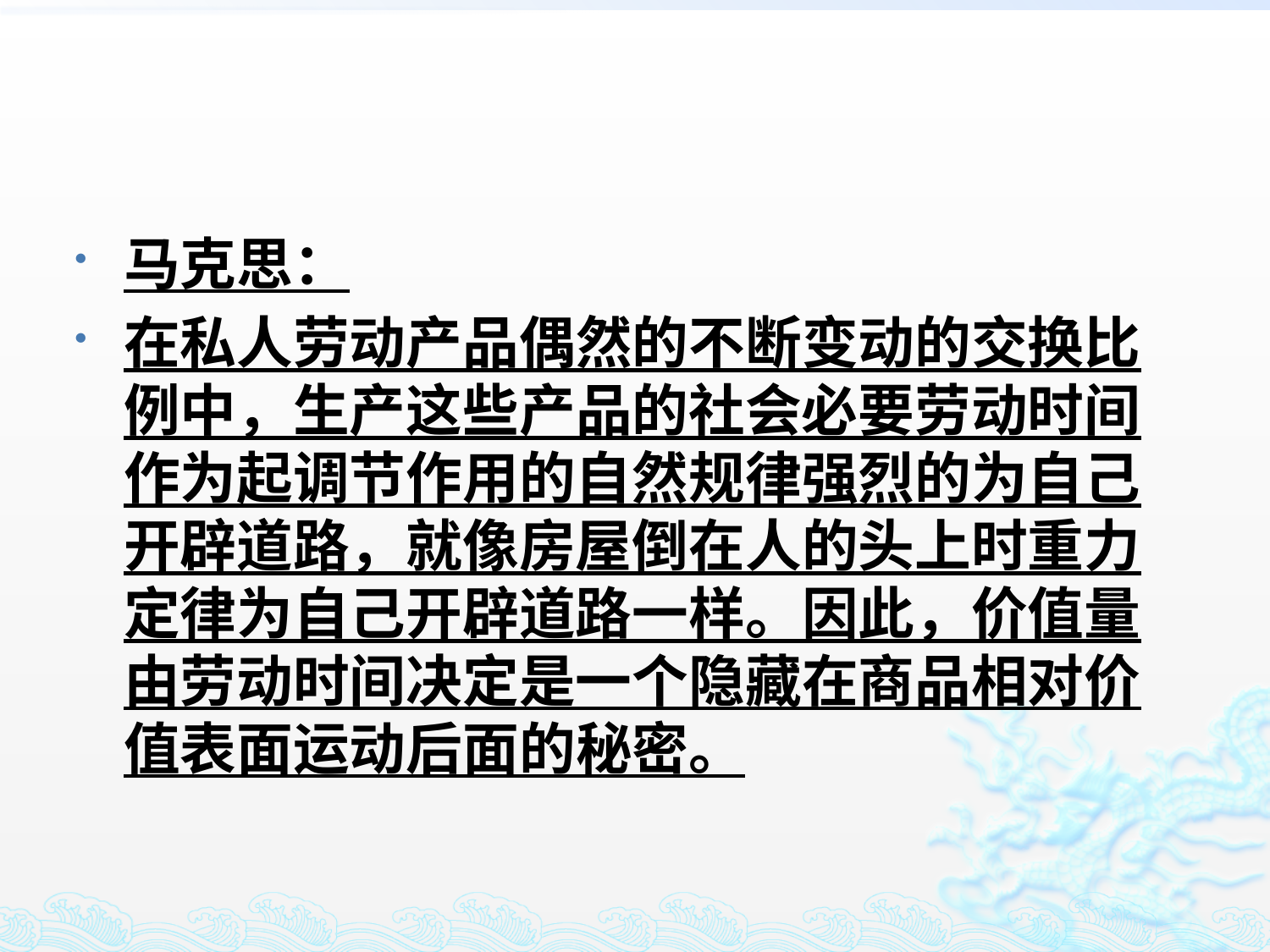

马克思：
在私人劳动产品偶然的不断变动的交换比例中，生产这些产品的社会必要劳动时间作为起调节作用的自然规律强烈的为自己开辟道路，就像房屋倒在人的头上时重力定律为自己开辟道路一样。因此，价值量由劳动时间决定是一个隐藏在商品相对价值表面运动后面的秘密。